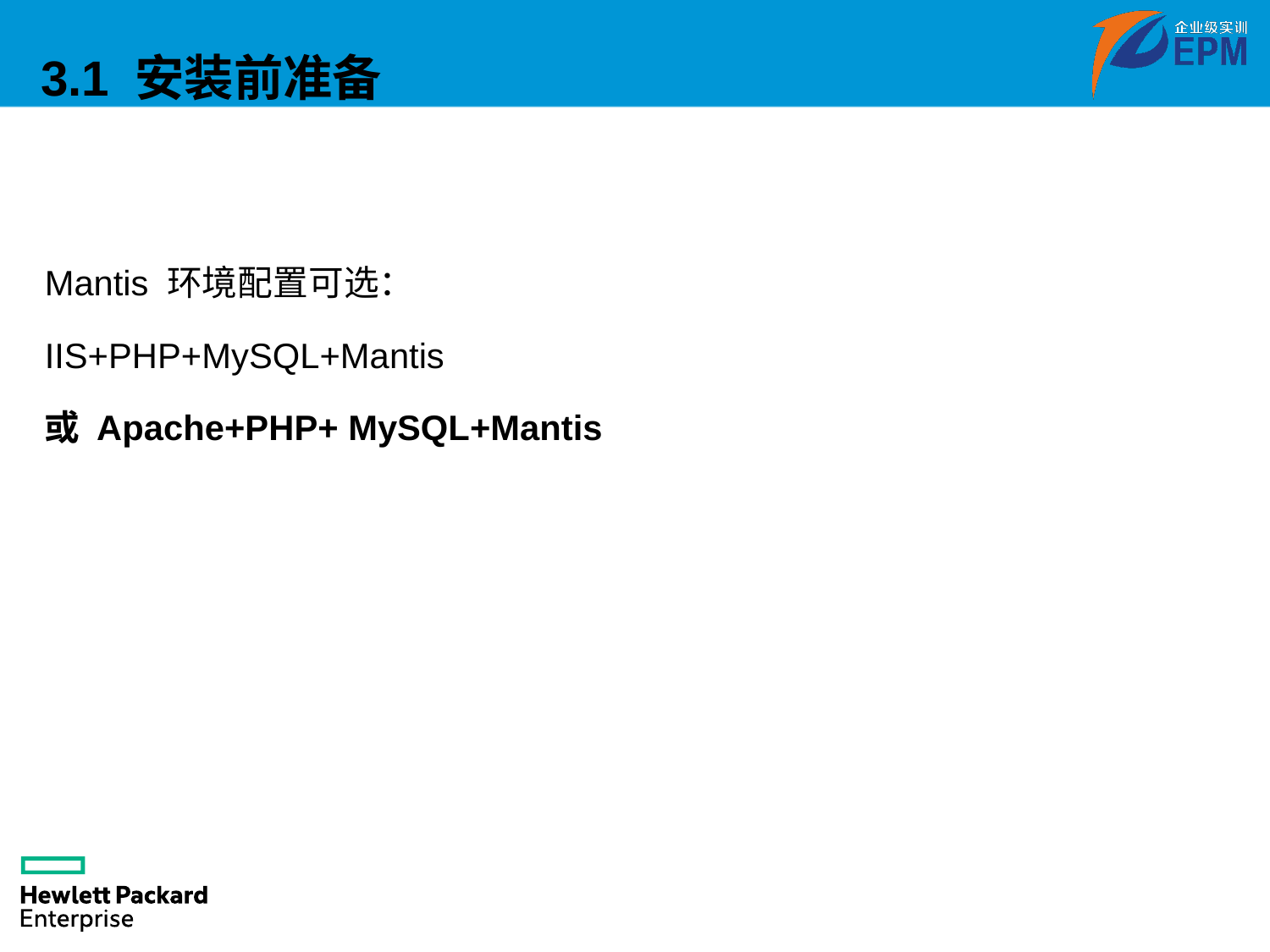

3.1 安装前准备
Mantis 环境配置可选：
IIS+PHP+MySQL+Mantis
或 Apache+PHP+ MySQL+Mantis